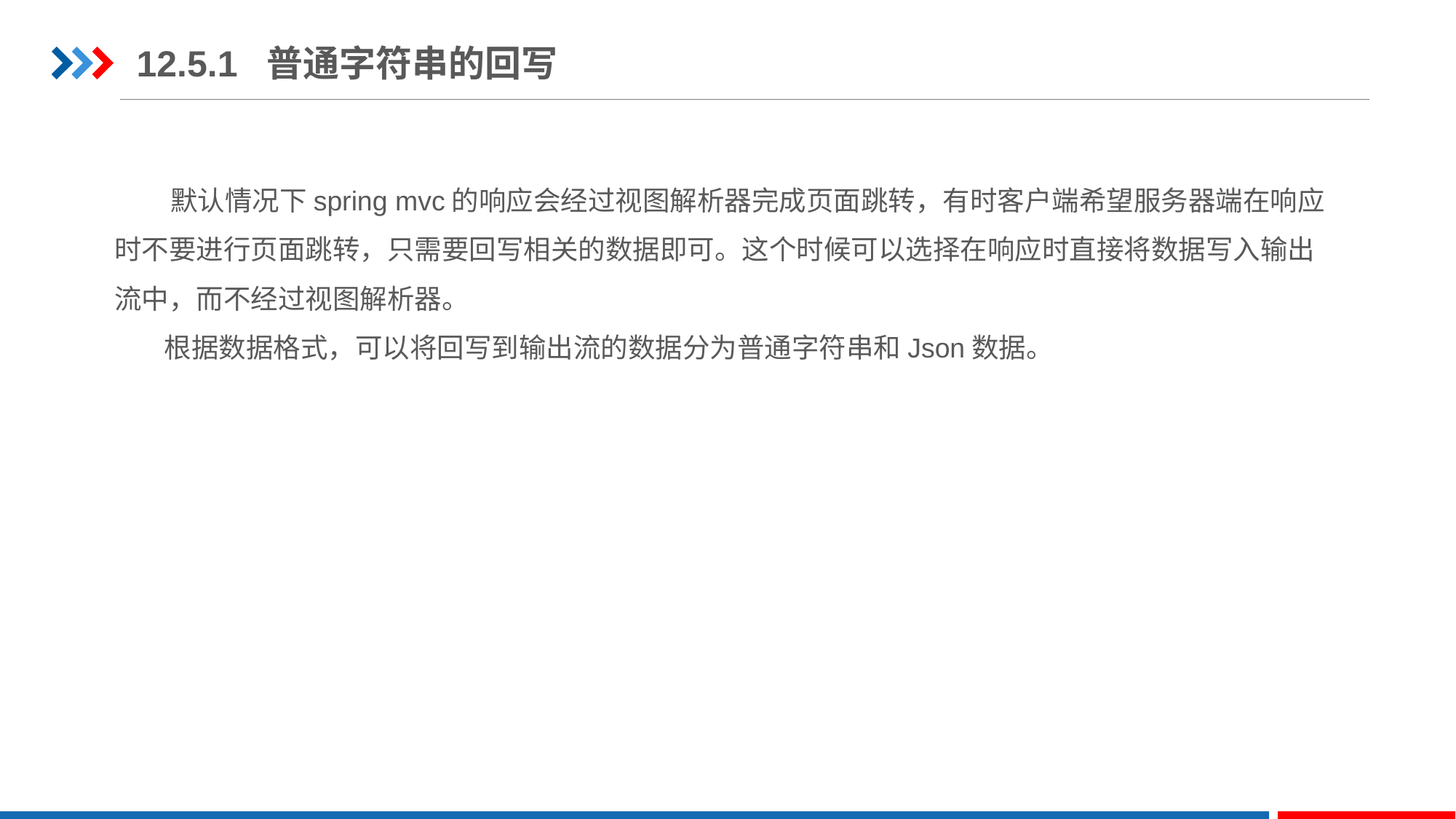

12.5.1  普通字符串的回写
        默认情况下spring mvc的响应会经过视图解析器完成页面跳转，有时客户端希望服务器端在响应时不要进行页面跳转，只需要回写相关的数据即可。这个时候可以选择在响应时直接将数据写入输出流中，而不经过视图解析器。
       根据数据格式，可以将回写到输出流的数据分为普通字符串和Json数据。
STEP  01